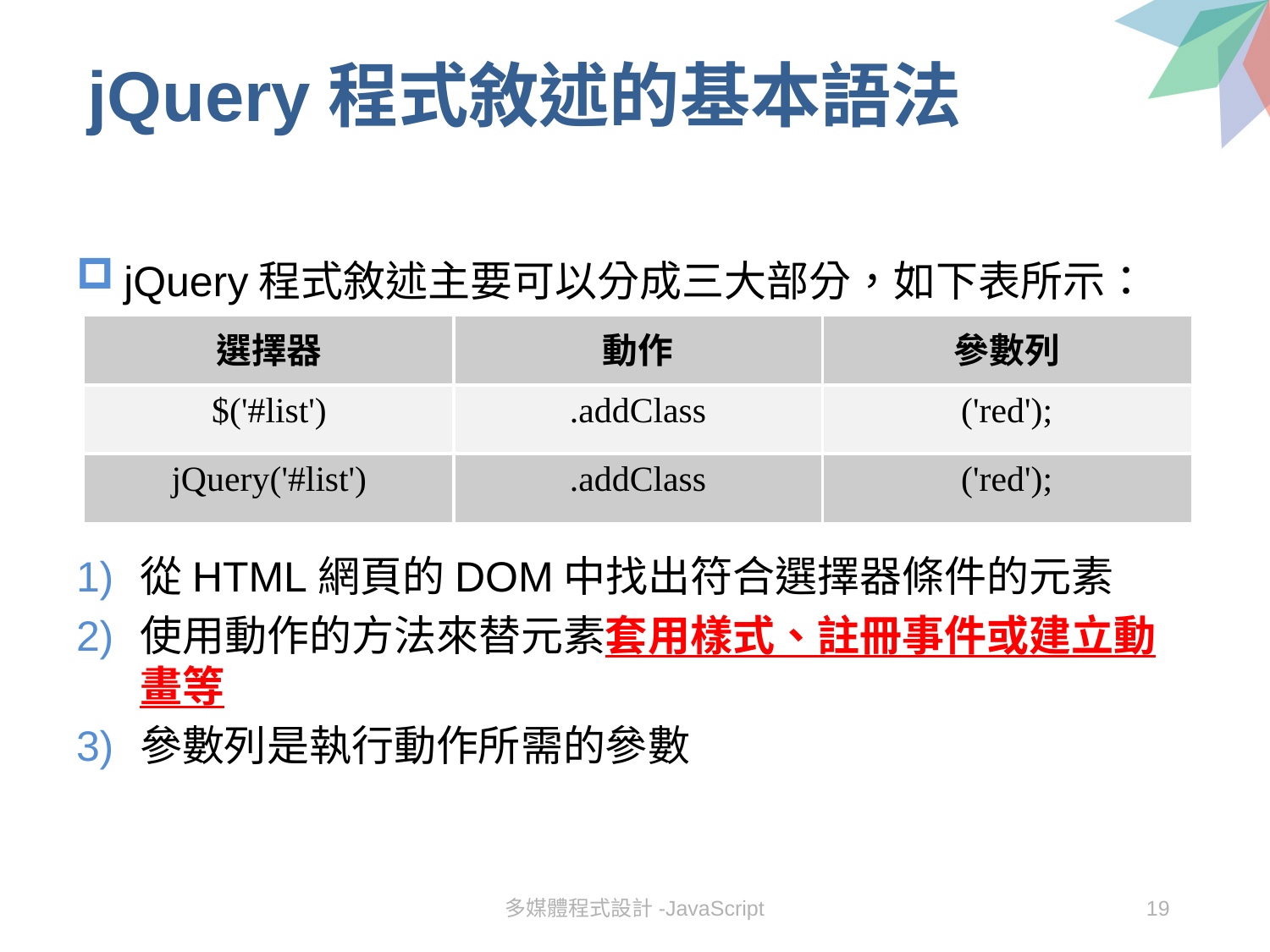

# jQuery程式敘述的基本語法
jQuery程式敘述主要可以分成三大部分，如下表所示：

從HTML網頁的DOM中找出符合選擇器條件的元素
使用動作的方法來替元素套用樣式、註冊事件或建立動畫等
參數列是執行動作所需的參數
| 選擇器 | 動作 | 參數列 |
| --- | --- | --- |
| $('#list') | .addClass | ('red'); |
| jQuery('#list') | .addClass | ('red'); |
多媒體程式設計-JavaScript
19